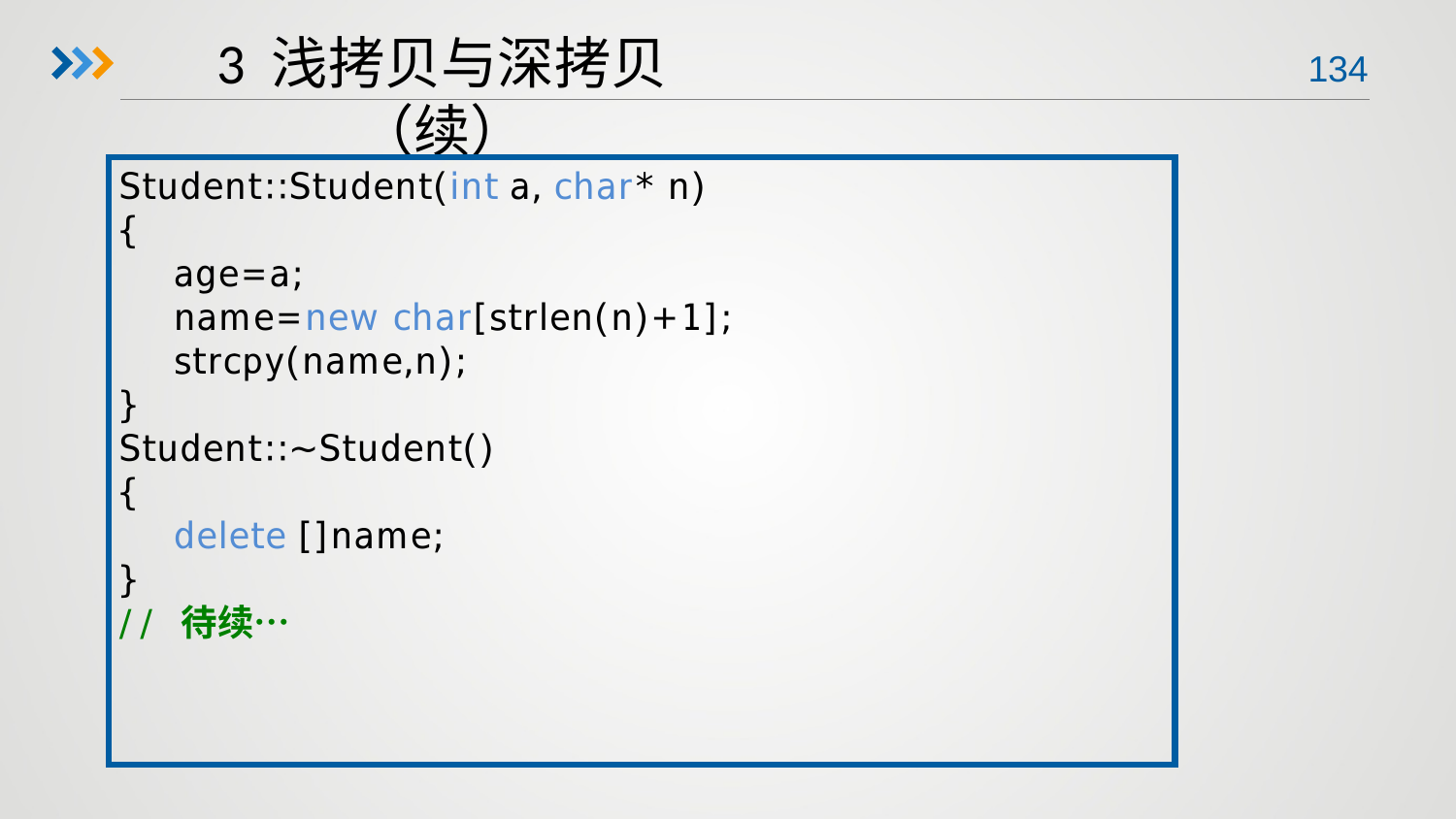

3 浅拷贝与深拷贝（续）
Student::Student(int a, char* n)
{
	age=a;
	name=new char[strlen(n)+1];
	strcpy(name,n);
}
Student::~Student()
{
	delete []name;
}
// 待续…